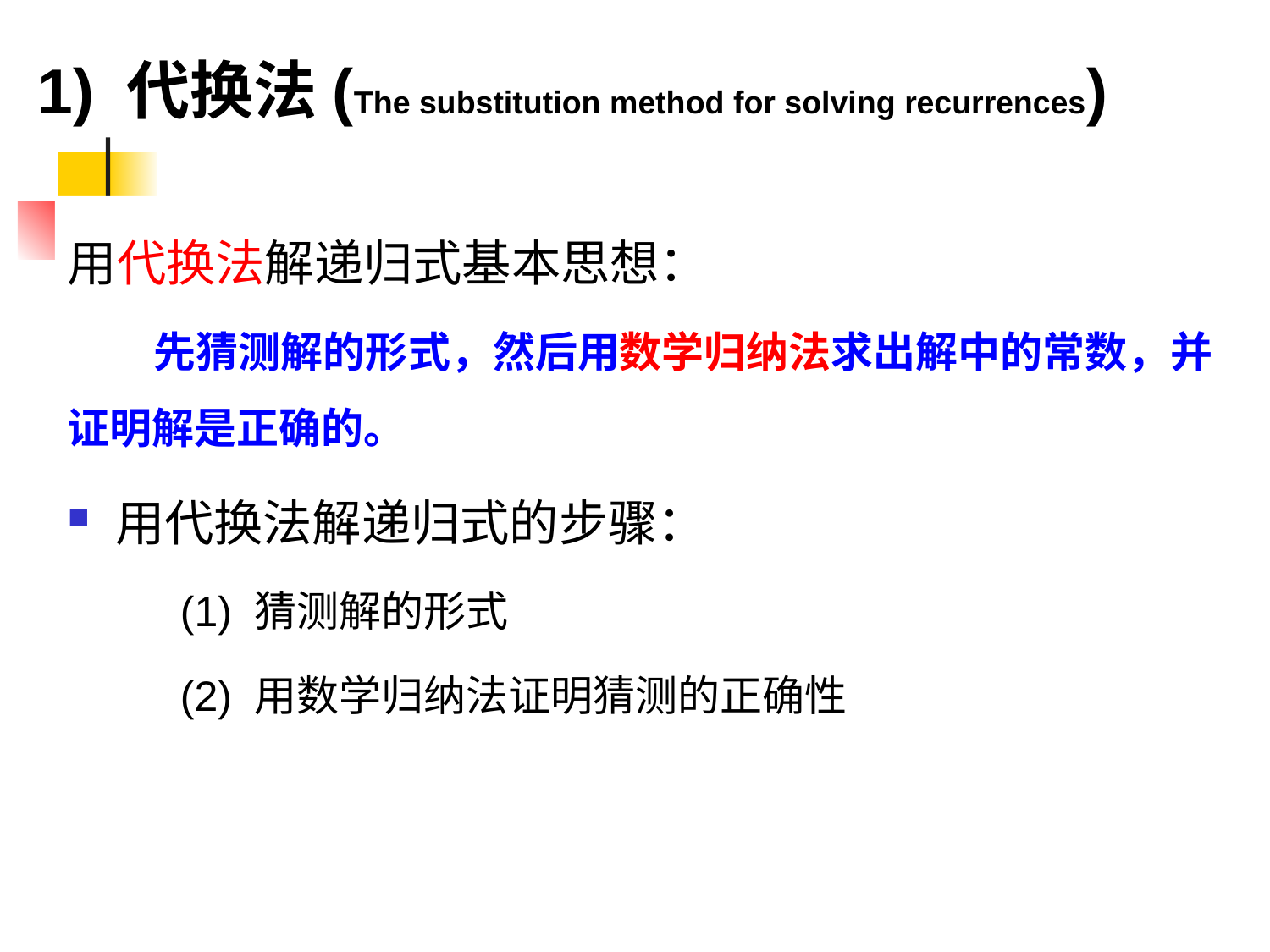

# 1) 代换法(The substitution method for solving recurrences)
用代换法解递归式基本思想：
先猜测解的形式，然后用数学归纳法求出解中的常数，并证明解是正确的。
用代换法解递归式的步骤：
(1) 猜测解的形式
(2) 用数学归纳法证明猜测的正确性